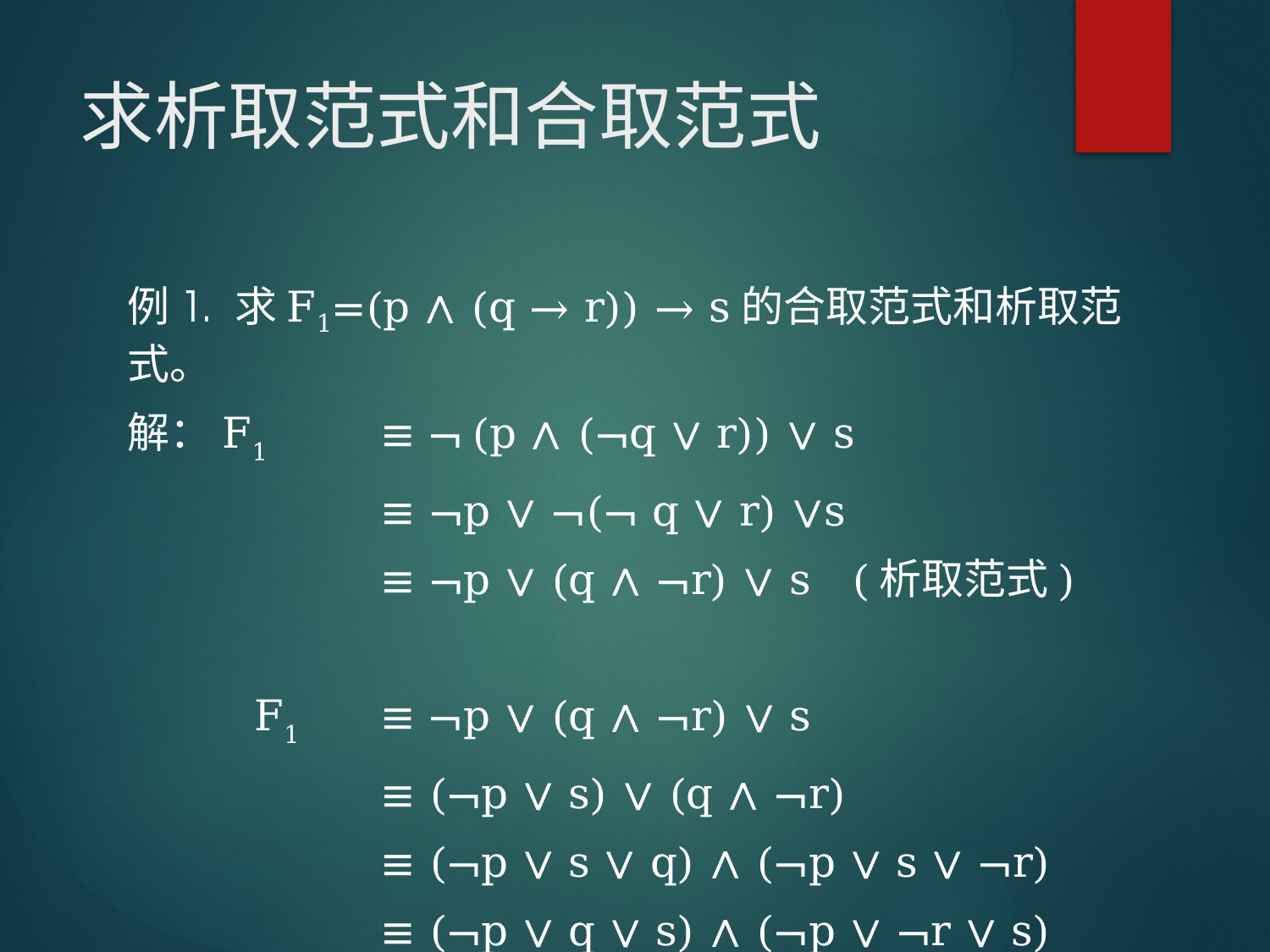

# 求析取范式和合取范式
例1. 求F1=(p ∧ (q → r)) → s的合取范式和析取范式。
解：F1	≡ ¬ (p ∧ (¬q ∨ r)) ∨ s
		≡ ¬p ∨ ¬(¬ q ∨ r) ∨s
		≡ ¬p ∨ (q ∧ ¬r) ∨ s   (析取范式)

	F1	≡ ¬p ∨ (q ∧ ¬r) ∨ s
		≡ (¬p ∨ s) ∨ (q ∧ ¬r)
		≡ (¬p ∨ s ∨ q) ∧ (¬p ∨ s ∨ ¬r)
		≡ (¬p ∨ q ∨ s) ∧ (¬p ∨ ¬r ∨ s) （合取范式）